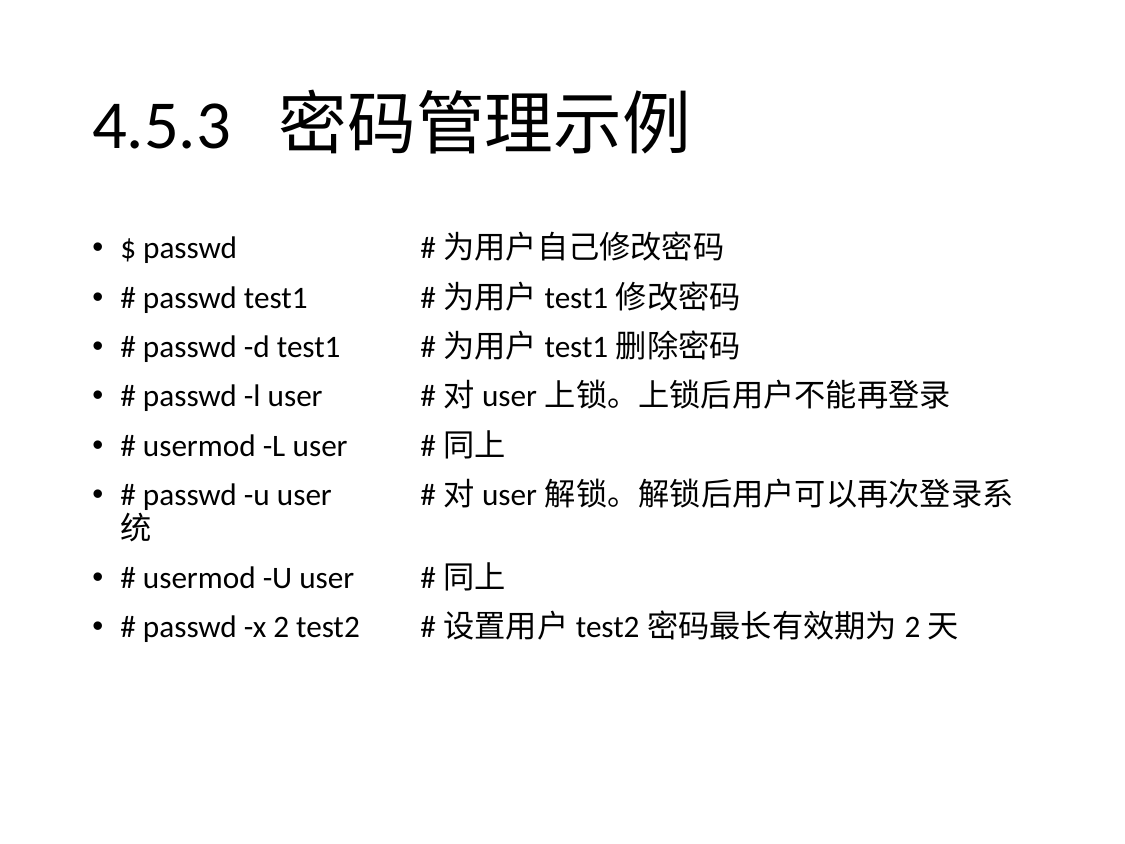

# 4.5.3  密码管理示例
$ passwd 		#为用户自己修改密码
# passwd test1 	#为用户test1修改密码
# passwd -d test1 	#为用户test1删除密码
# passwd -l user 	#对user上锁。上锁后用户不能再登录
# usermod -L user 	#同上
# passwd -u user 	#对user解锁。解锁后用户可以再次登录系统
# usermod -U user 	#同上
# passwd -x 2 test2 	#设置用户test2密码最长有效期为2天